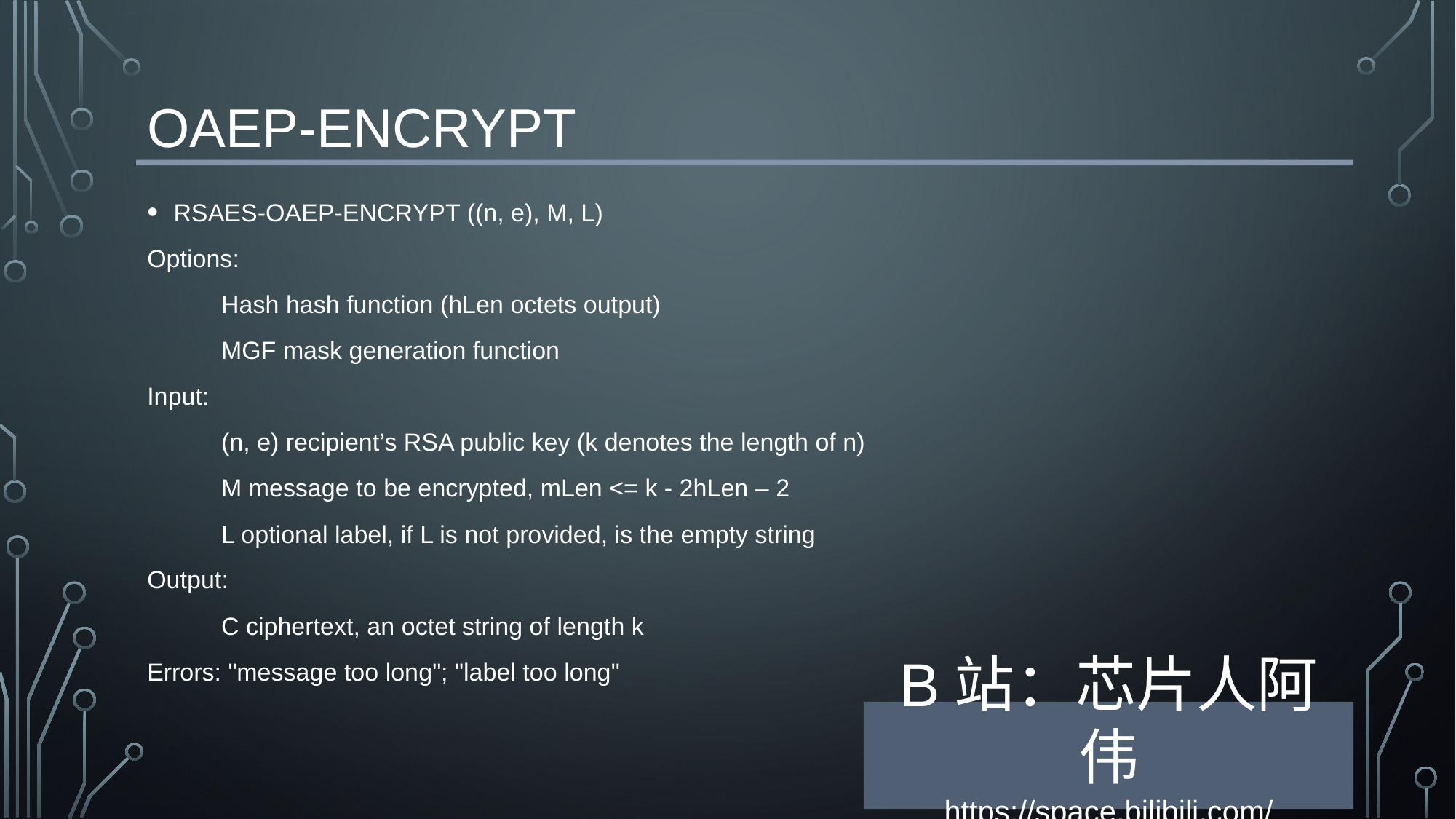

# OAEP-ENCRYPT

RSAES-OAEP-ENCRYPT ((n, e), M, L)
Options:
	Hash hash function (hLen octets output)
	MGF mask generation function
Input:
	(n, e) recipient’s RSA public key (k denotes the length of n)
	M message to be encrypted, mLen <= k - 2hLen – 2
	L optional label, if L is not provided, is the empty string
Output:
	C ciphertext, an octet string of length k
Errors: "message too long"; "label too long"
B站：芯片人阿伟
https://space.bilibili.com/243180540